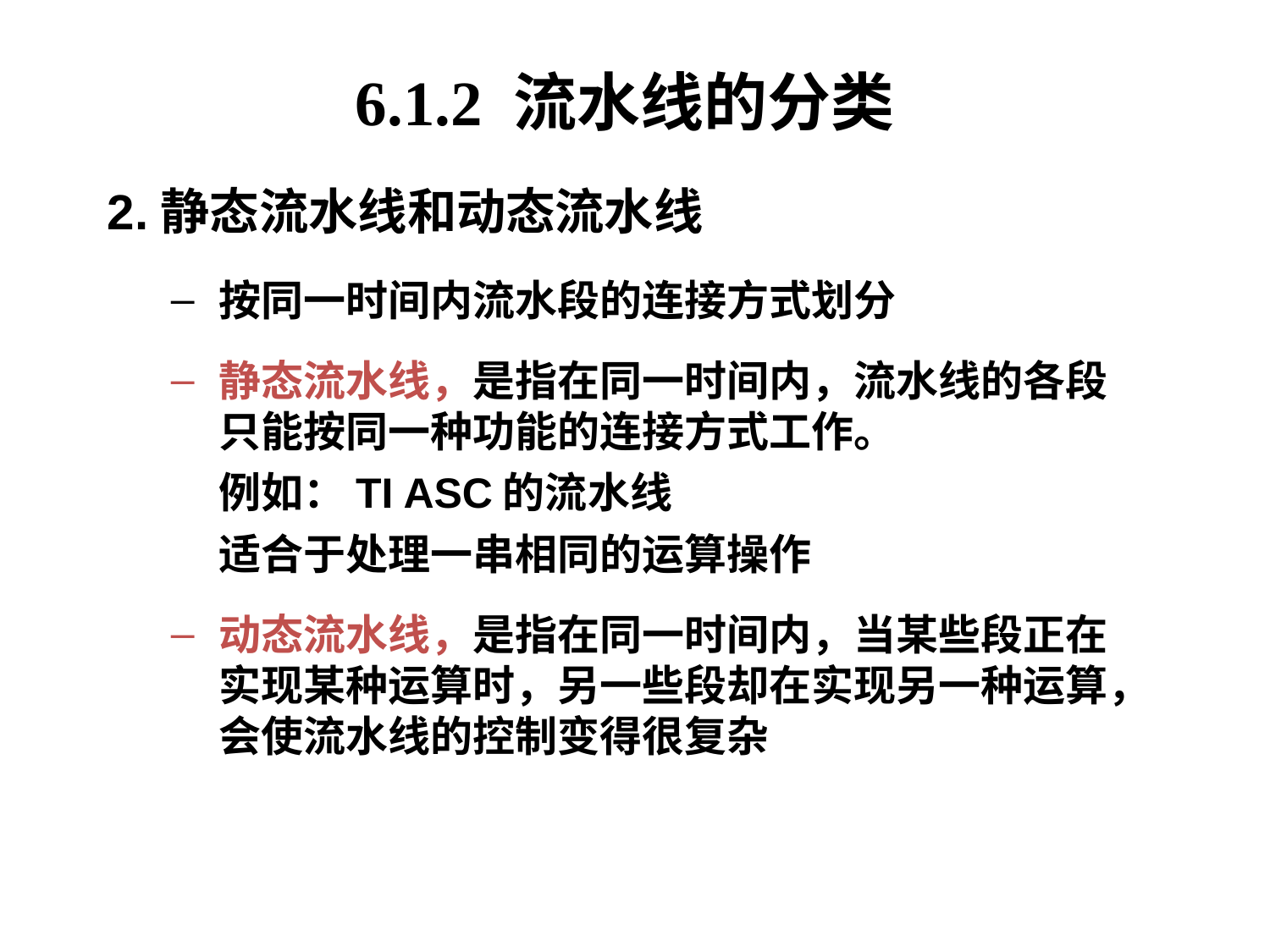

6.1.2 流水线的分类
2.静态流水线和动态流水线
按同一时间内流水段的连接方式划分
静态流水线，是指在同一时间内，流水线的各段只能按同一种功能的连接方式工作。
	例如：TI ASC的流水线
	适合于处理一串相同的运算操作
动态流水线，是指在同一时间内，当某些段正在实现某种运算时，另一些段却在实现另一种运算，会使流水线的控制变得很复杂